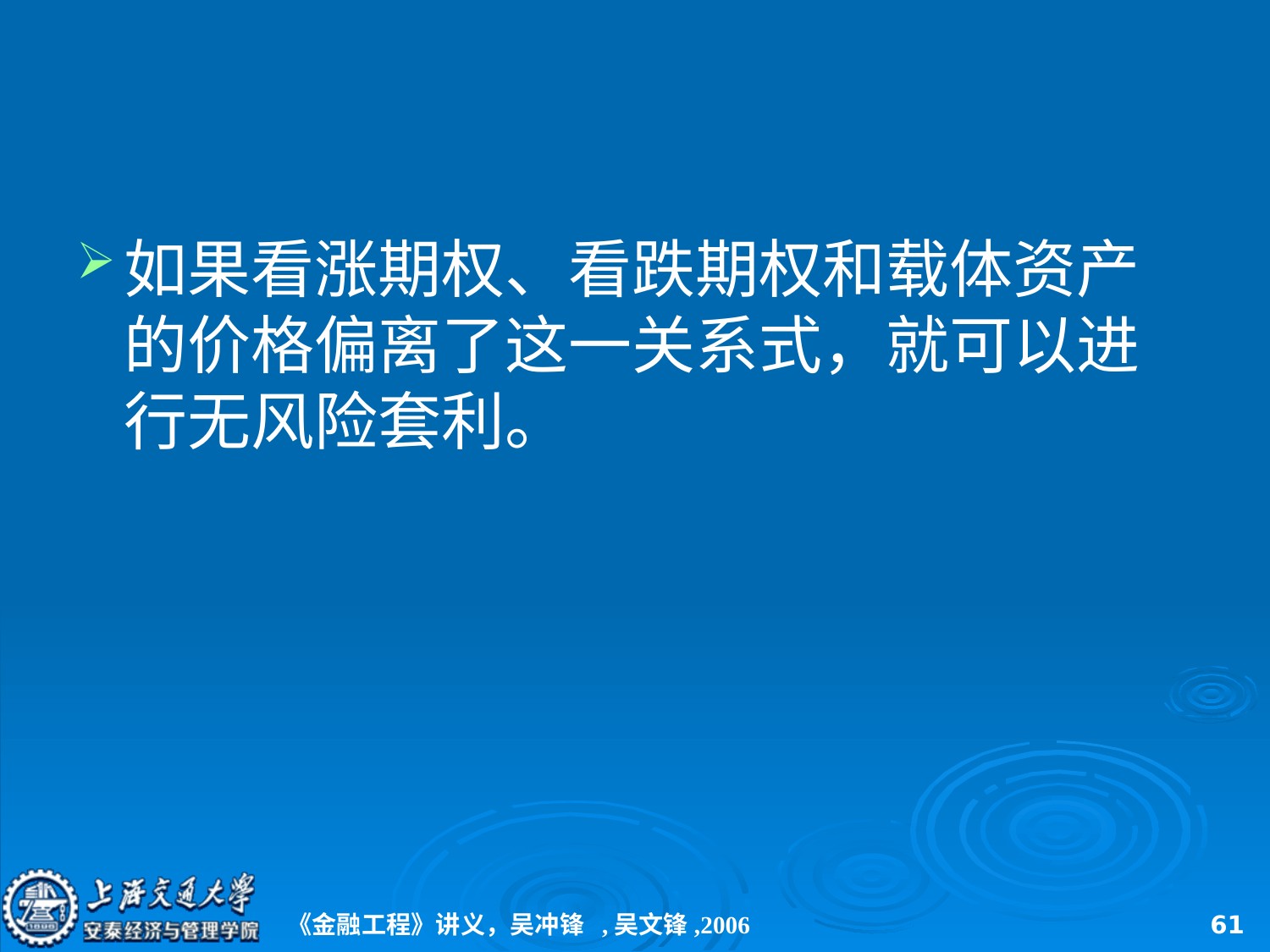

#
如果看涨期权、看跌期权和载体资产的价格偏离了这一关系式，就可以进行无风险套利。